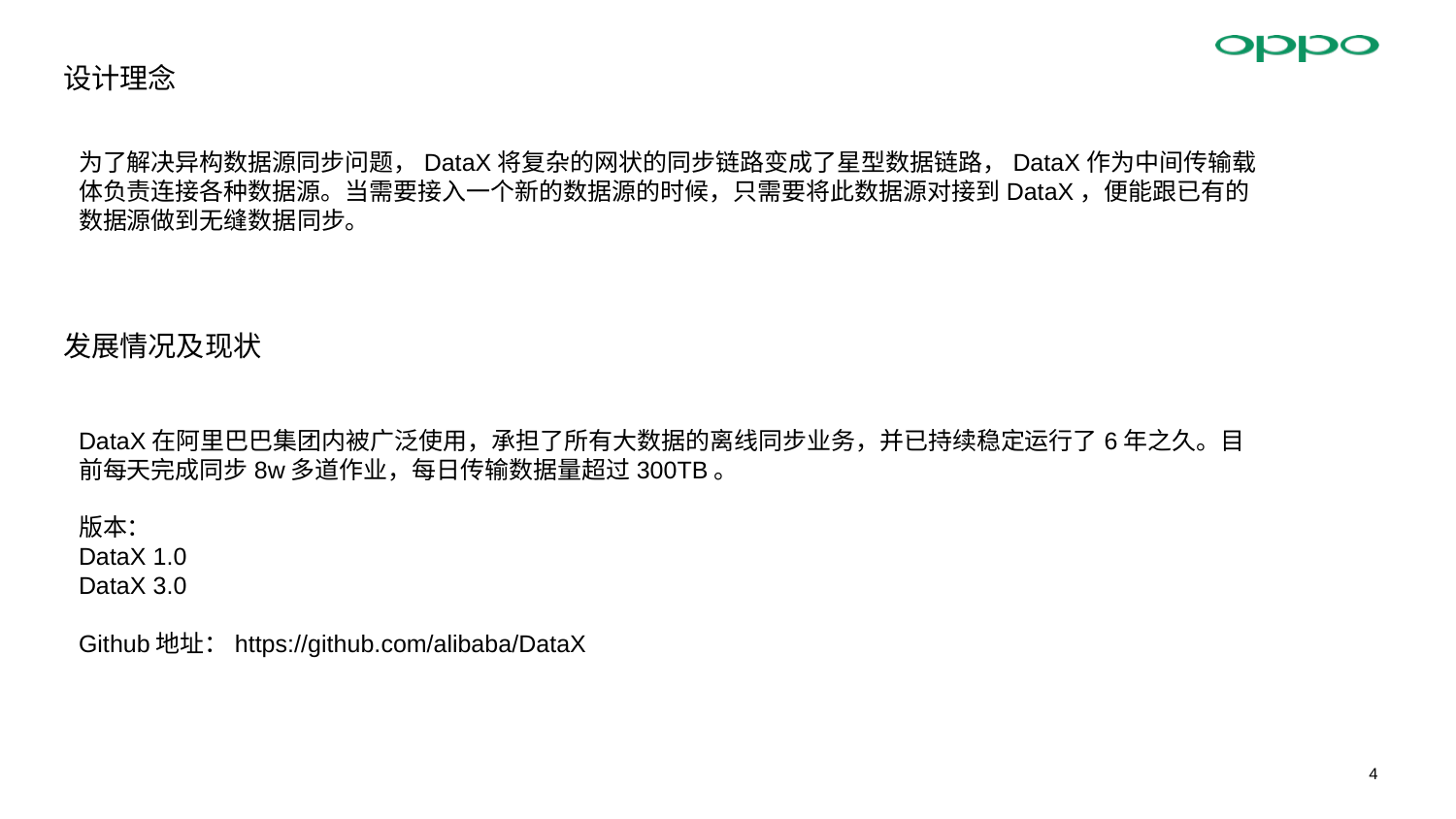

设计理念
为了解决异构数据源同步问题，DataX将复杂的网状的同步链路变成了星型数据链路，DataX作为中间传输载体负责连接各种数据源。当需要接入一个新的数据源的时候，只需要将此数据源对接到DataX，便能跟已有的数据源做到无缝数据同步。
  发展情况及现状
DataX在阿里巴巴集团内被广泛使用，承担了所有大数据的离线同步业务，并已持续稳定运行了6年之久。目前每天完成同步8w多道作业，每日传输数据量超过300TB。

版本：
DataX 1.0
DataX 3.0

Github地址：https://github.com/alibaba/DataX